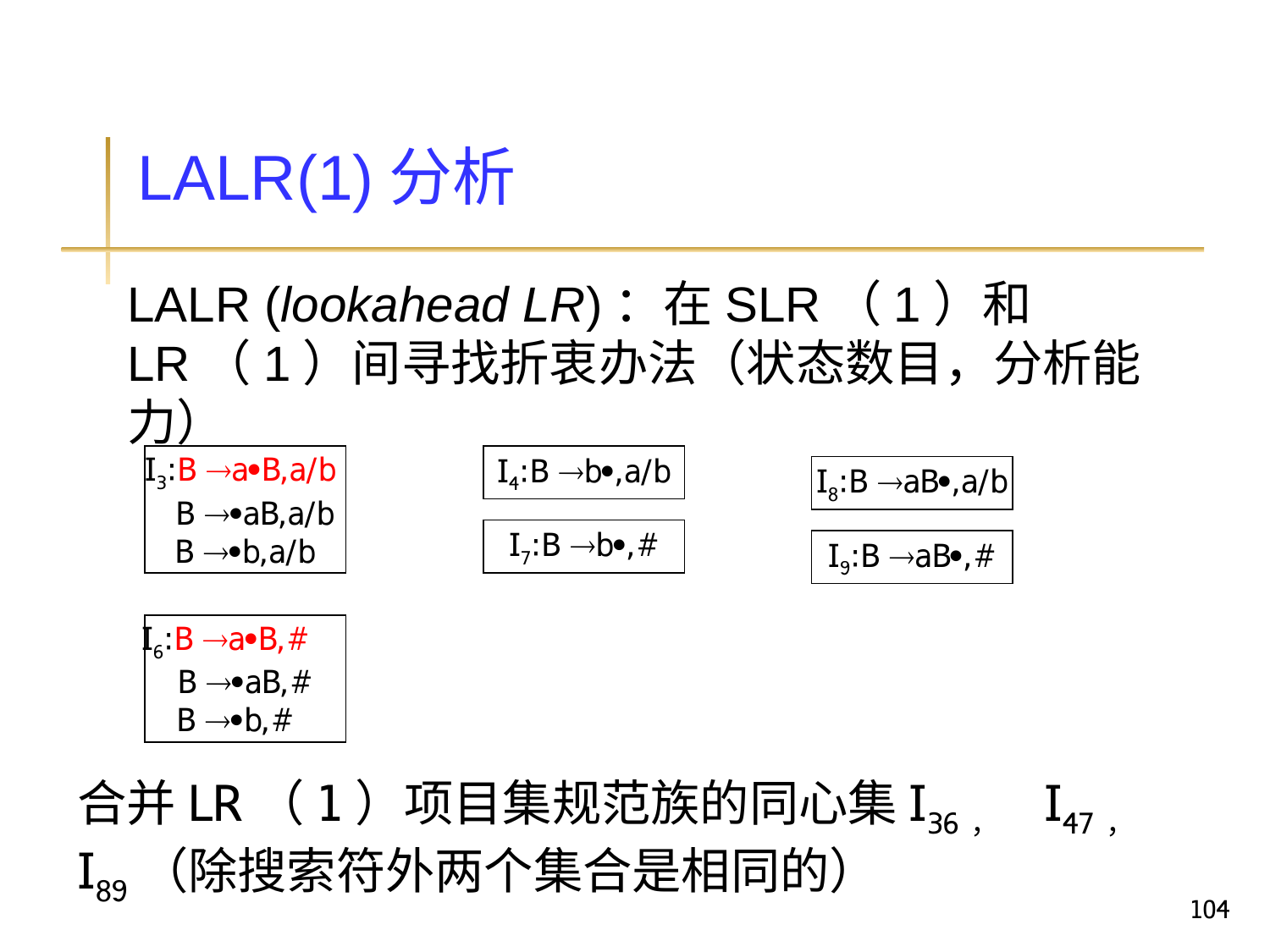

# LALR(1)分析
LALR (lookahead LR)：在SLR（1）和LR（1）间寻找折衷办法（状态数目，分析能力）
I3:B →a•B,a/b
  B →•aB,a/b
  B →•b,a/b
I4:B →b•,a/b
I8:B →aB•,a/b
I7:B →b•,#
I9:B →aB•,#
I6:B →a•B,#
B →•aB,#
B →•b,#
合并LR（1）项目集规范族的同心集I36，   I47，   I89（除搜索符外两个集合是相同的）
104